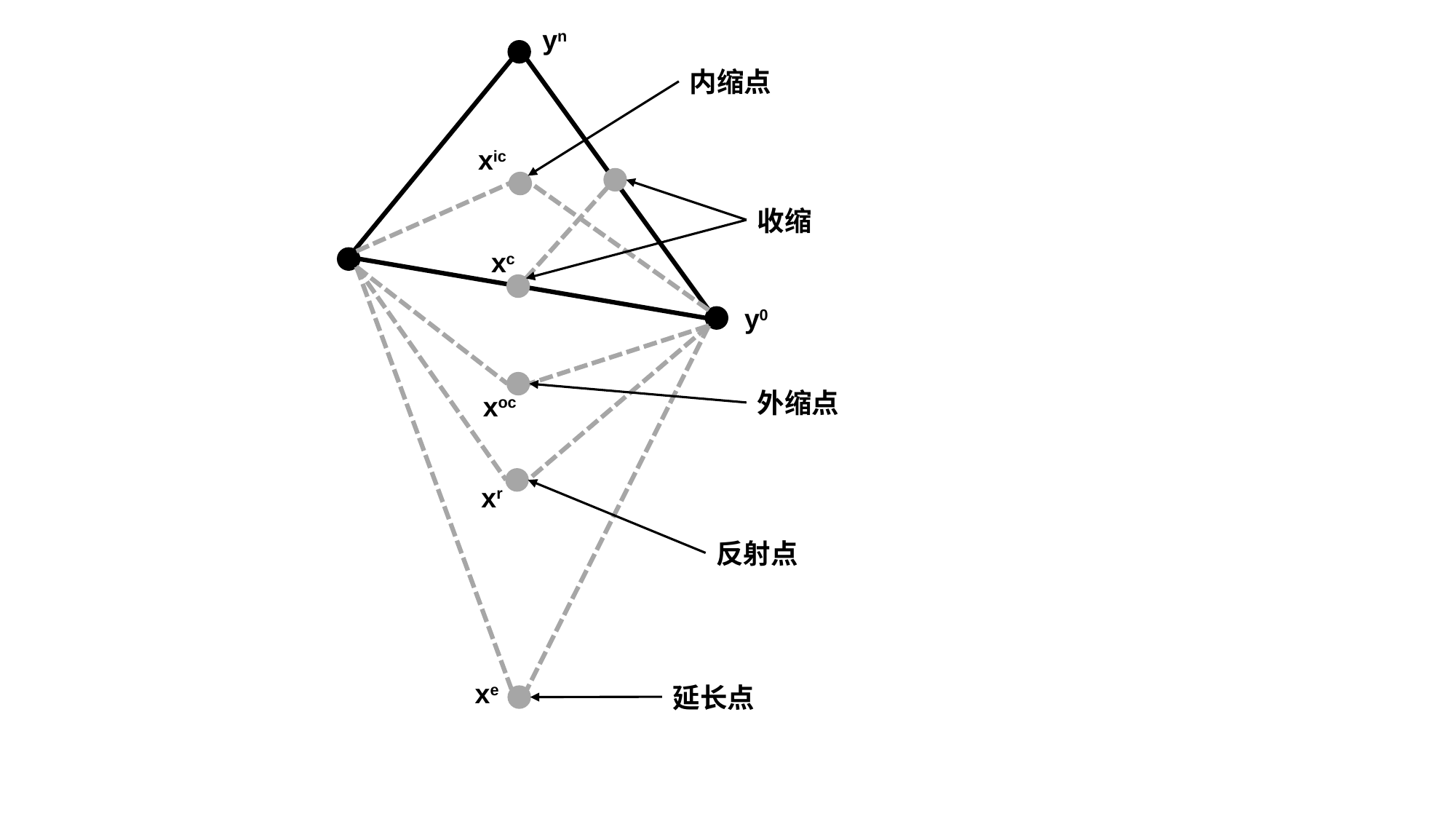

yn

内缩点
xic

收缩
xc

y0

外缩点
xoc

xr
反射点
xe
延长点